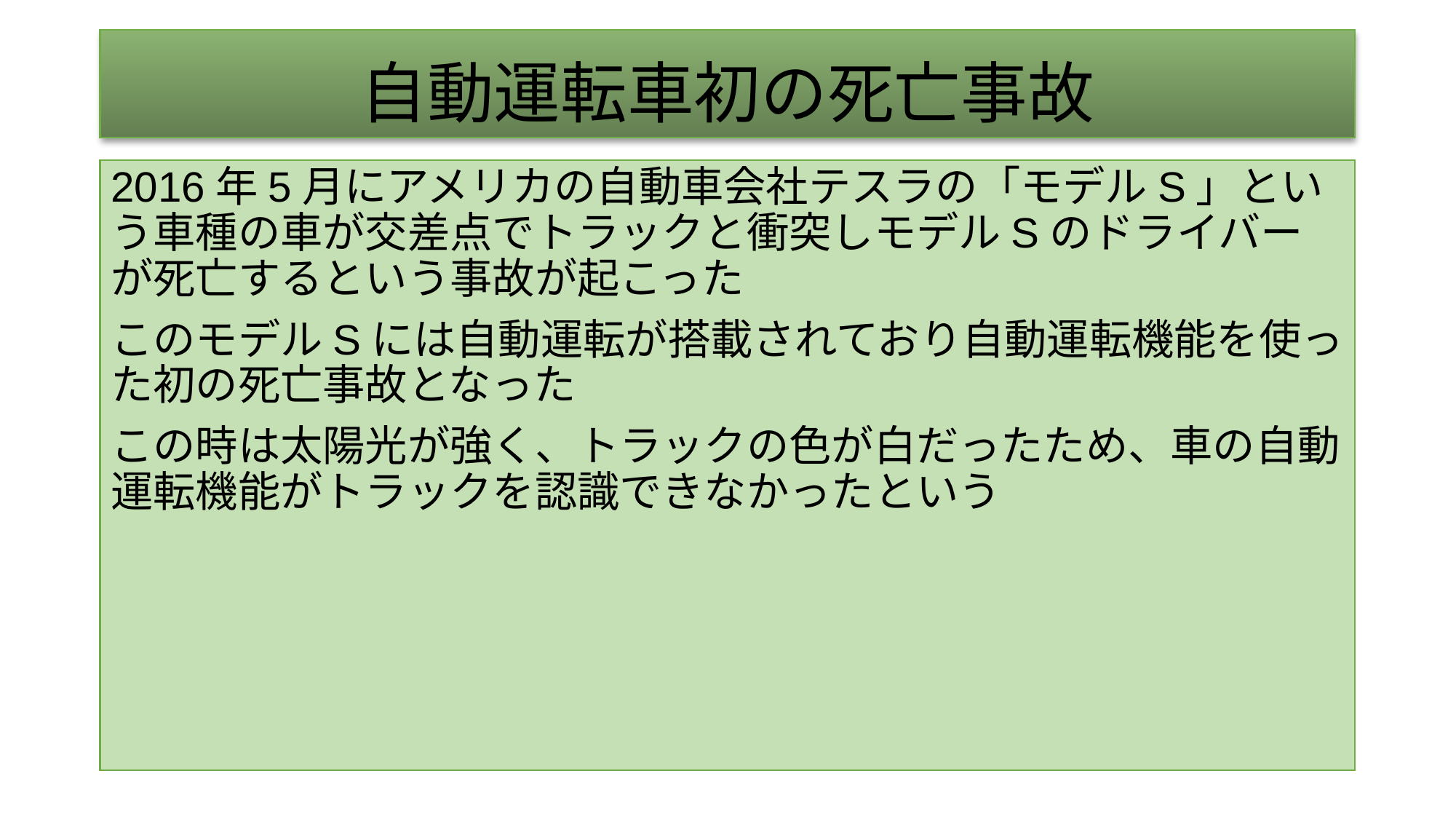

# 自動運転車初の死亡事故
2016年5月にアメリカの自動車会社テスラの「モデルS」という車種の車が交差点でトラックと衝突しモデルSのドライバーが死亡するという事故が起こった
このモデルSには自動運転が搭載されており自動運転機能を使った初の死亡事故となった
この時は太陽光が強く、トラックの色が白だったため、車の自動運転機能がトラックを認識できなかったという